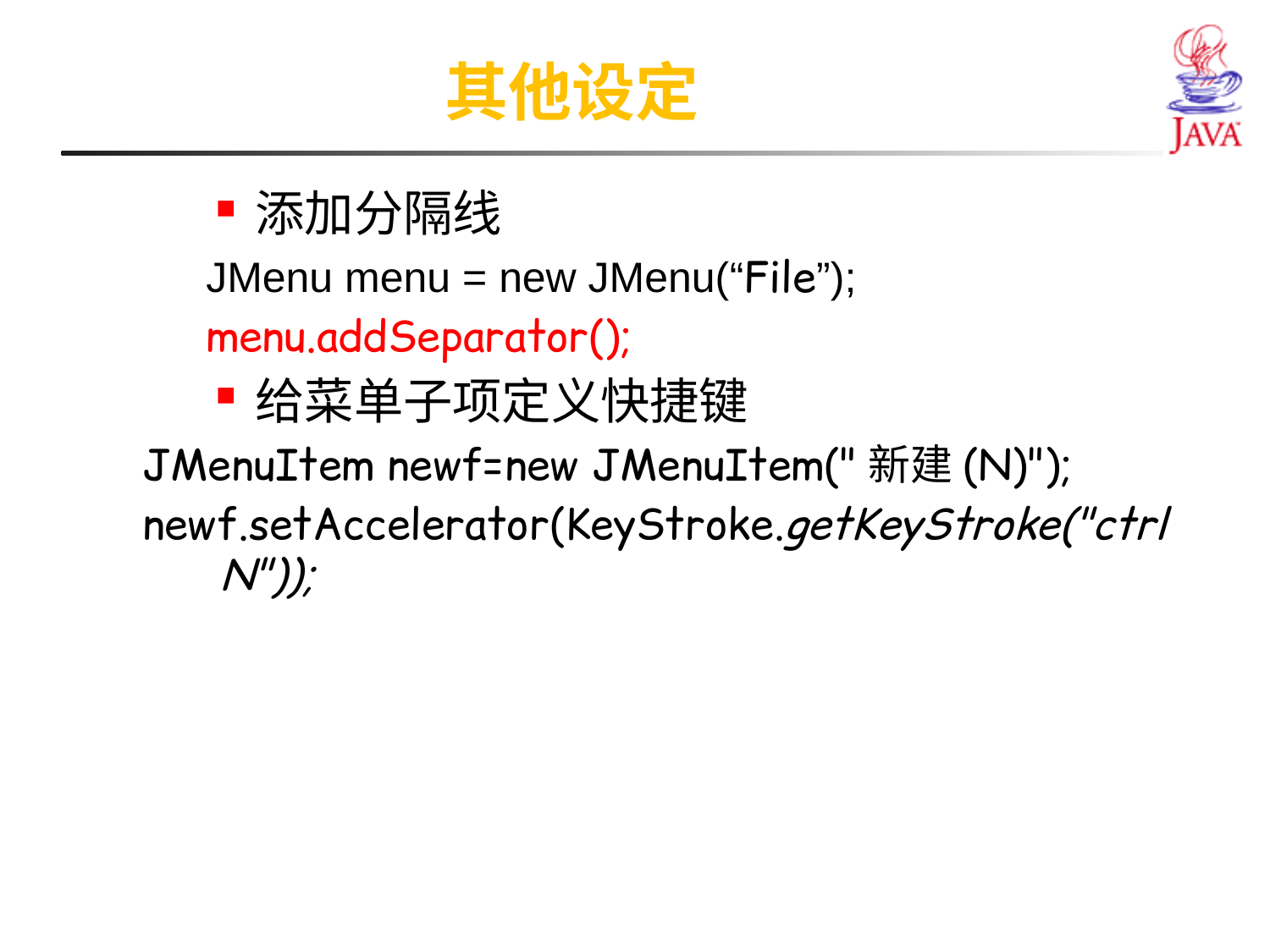

其他设定
添加分隔线
JMenu menu = new JMenu(“File”);
menu.addSeparator();
给菜单子项定义快捷键
JMenuItem newf=new JMenuItem("新建(N)");
newf.setAccelerator(KeyStroke.getKeyStroke("ctrl     N"));